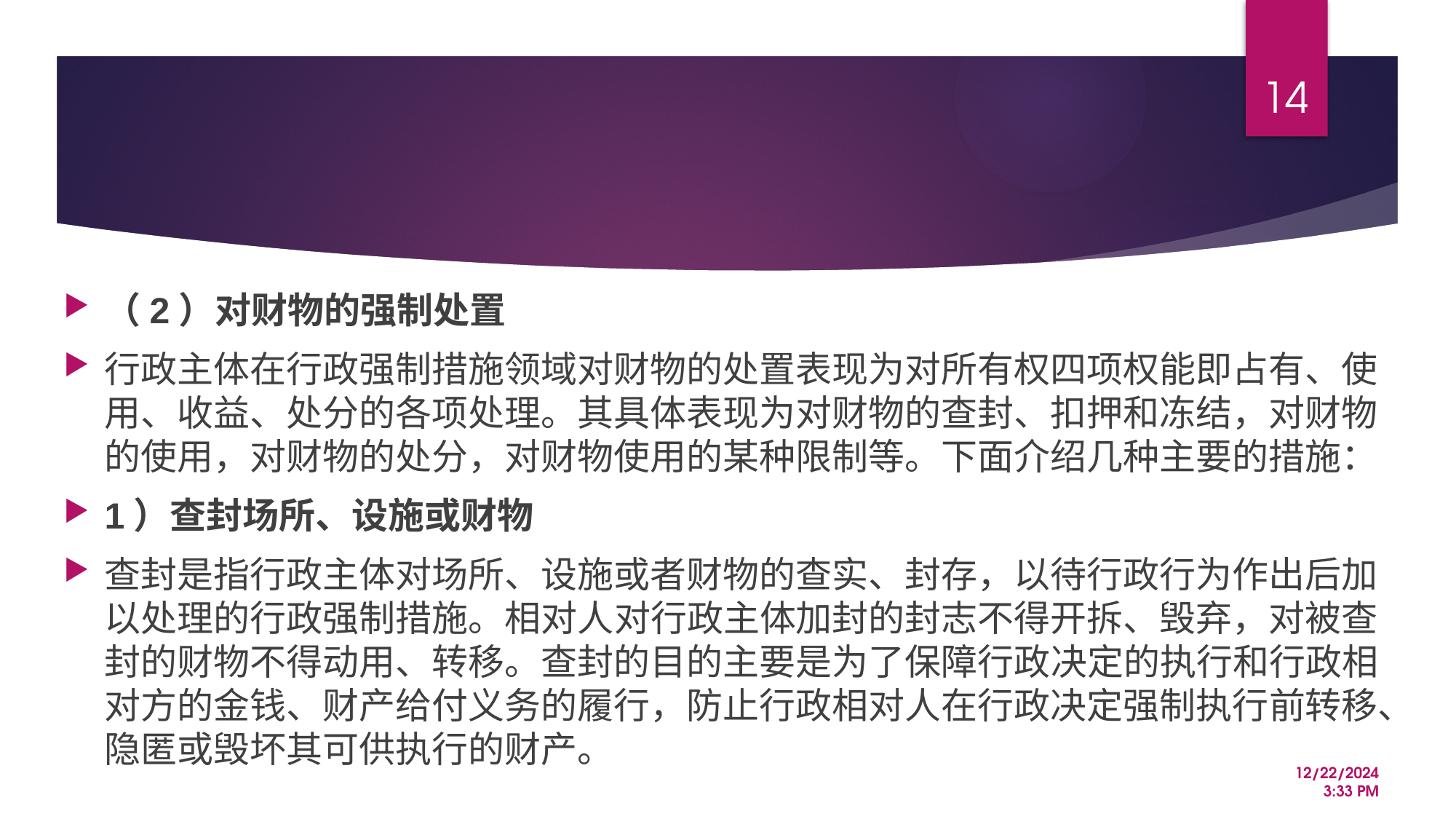

14
#
（2）对财物的强制处置
行政主体在行政强制措施领域对财物的处置表现为对所有权四项权能即占有、使用、收益、处分的各项处理。其具体表现为对财物的查封、扣押和冻结，对财物的使用，对财物的处分，对财物使用的某种限制等。下面介绍几种主要的措施：
1）查封场所、设施或财物
查封是指行政主体对场所、设施或者财物的查实、封存，以待行政行为作出后加以处理的行政强制措施。相对人对行政主体加封的封志不得开拆、毁弃，对被查封的财物不得动用、转移。查封的目的主要是为了保障行政决定的执行和行政相对方的金钱、财产给付义务的履行，防止行政相对人在行政决定强制执行前转移、隐匿或毁坏其可供执行的财产。

12/22/2024 3:33 PM